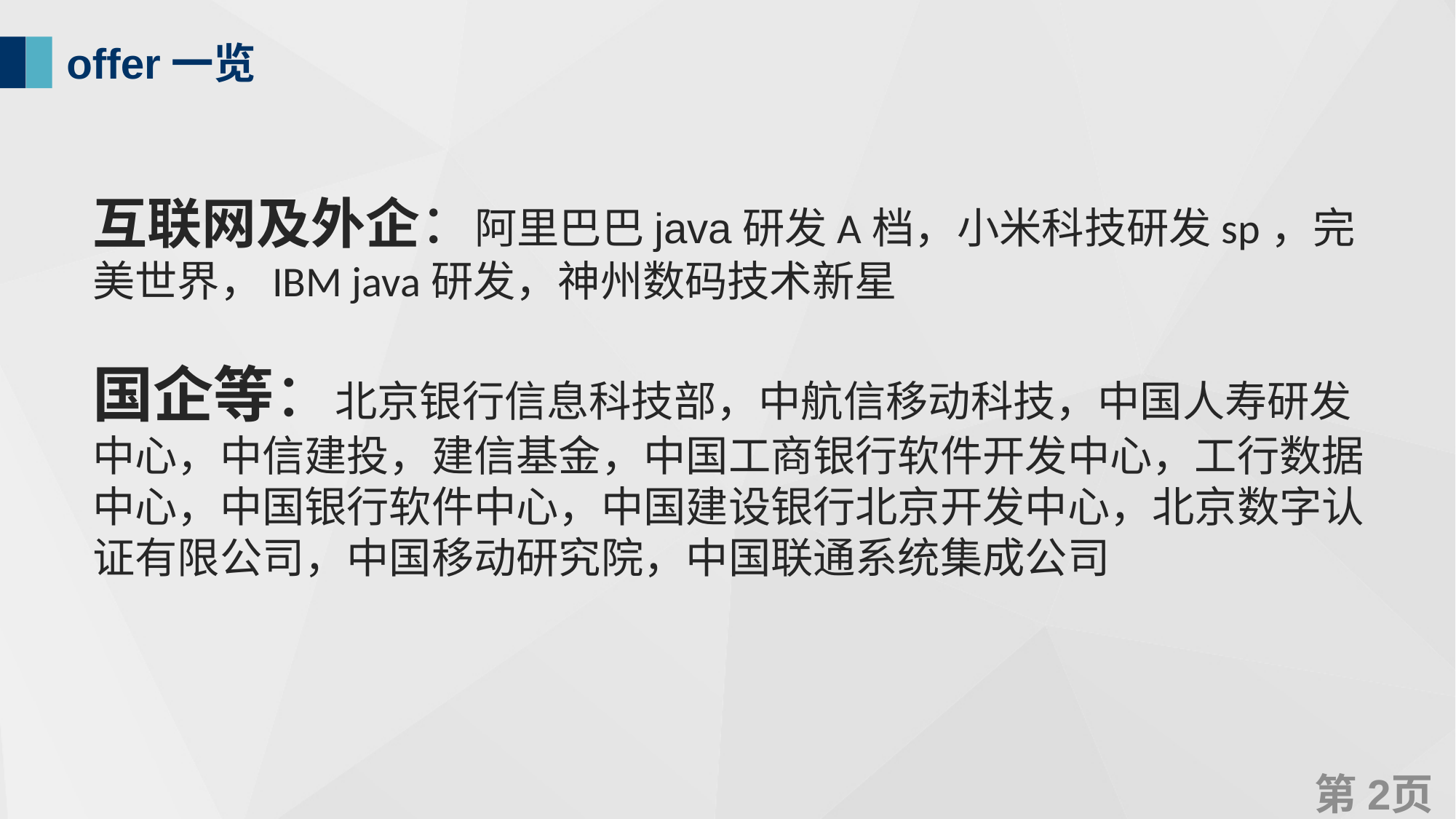

offer一览

互联网及外企：阿里巴巴java研发A档，小米科技研发sp，完美世界，IBM java研发，神州数码技术新星

国企等：北京银行信息科技部，中航信移动科技，中国人寿研发中心，中信建投，建信基金，中国工商银行软件开发中心，工行数据中心，中国银行软件中心，中国建设银行北京开发中心，北京数字认证有限公司，中国移动研究院，中国联通系统集成公司

第2页